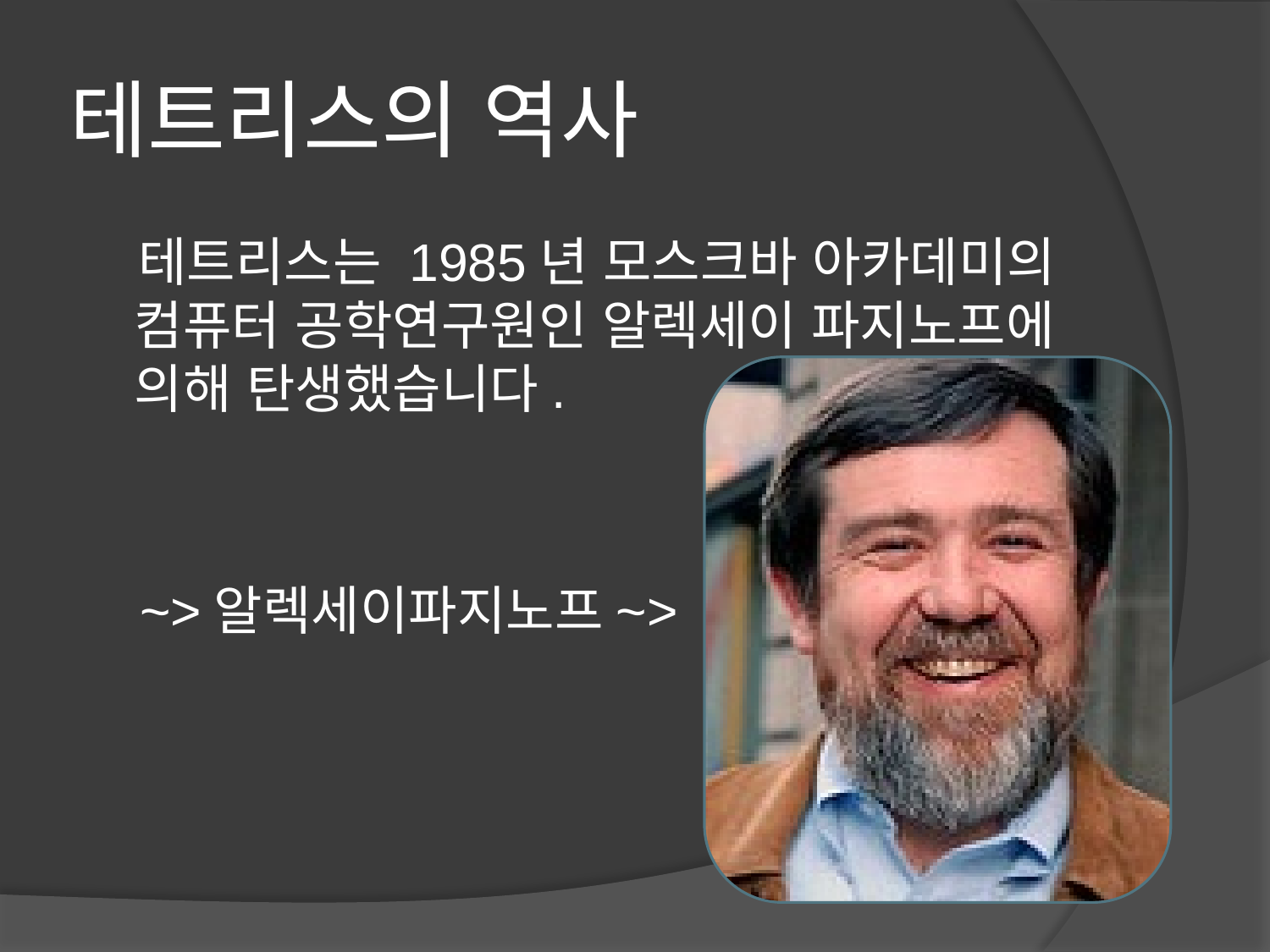

# 테트리스의 역사
   테트리스는 1985년 모스크바 아카데미의 컴퓨터 공학연구원인 알렉세이 파지노프에 의해 탄생했습니다.

    ~>알렉세이파지노프~>